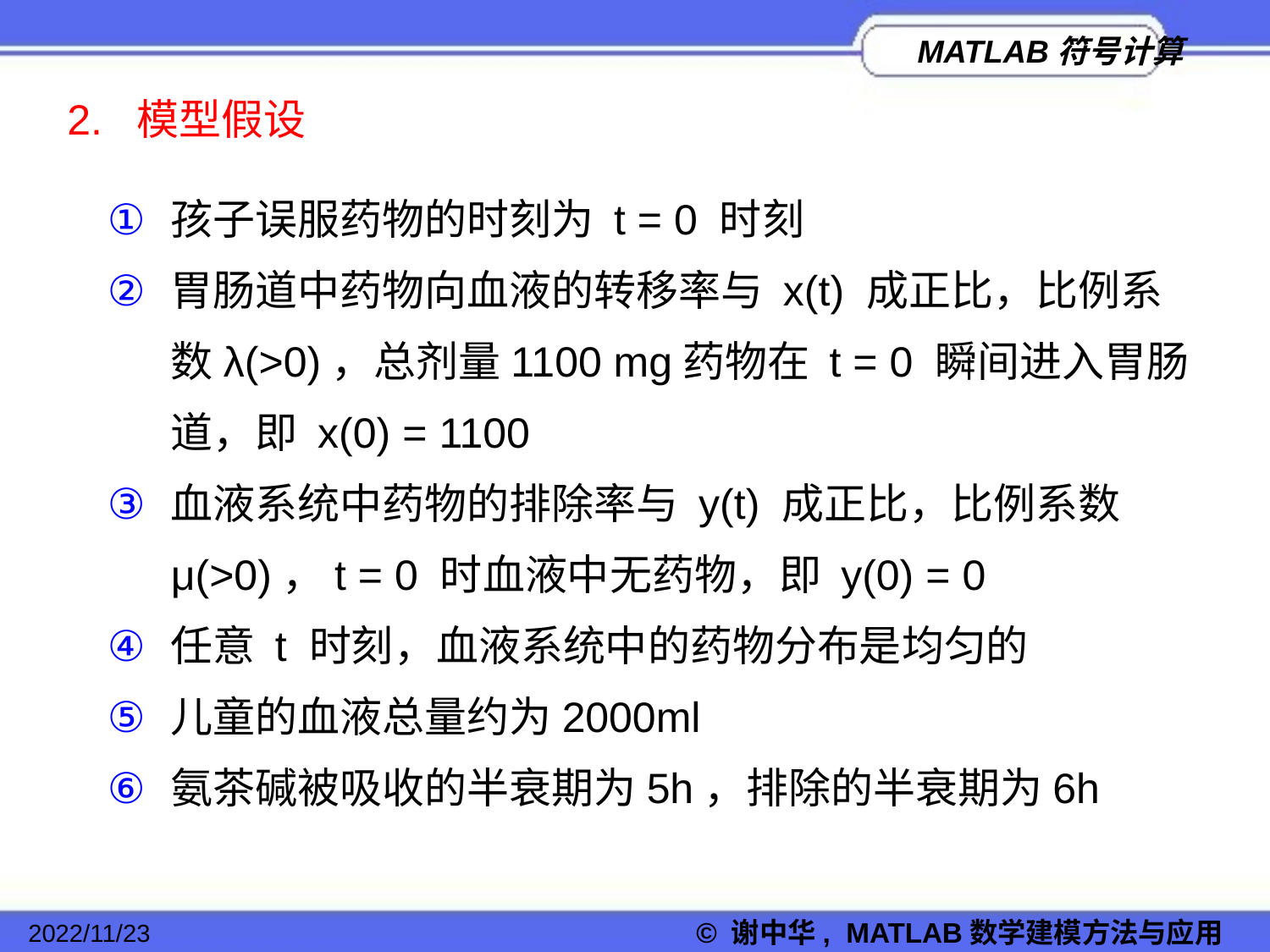

2.  模型假设
孩子误服药物的时刻为 t = 0 时刻
胃肠道中药物向血液的转移率与 x(t) 成正比，比例系数λ(>0)，总剂量1100 mg药物在 t = 0 瞬间进入胃肠道，即 x(0) = 1100
血液系统中药物的排除率与 y(t) 成正比，比例系数μ(>0)，t = 0 时血液中无药物，即 y(0) = 0
任意 t 时刻，血液系统中的药物分布是均匀的
儿童的血液总量约为2000ml
氨茶碱被吸收的半衰期为5h，排除的半衰期为6h
2022/11/23
© 谢中华,  MATLAB数学建模方法与应用